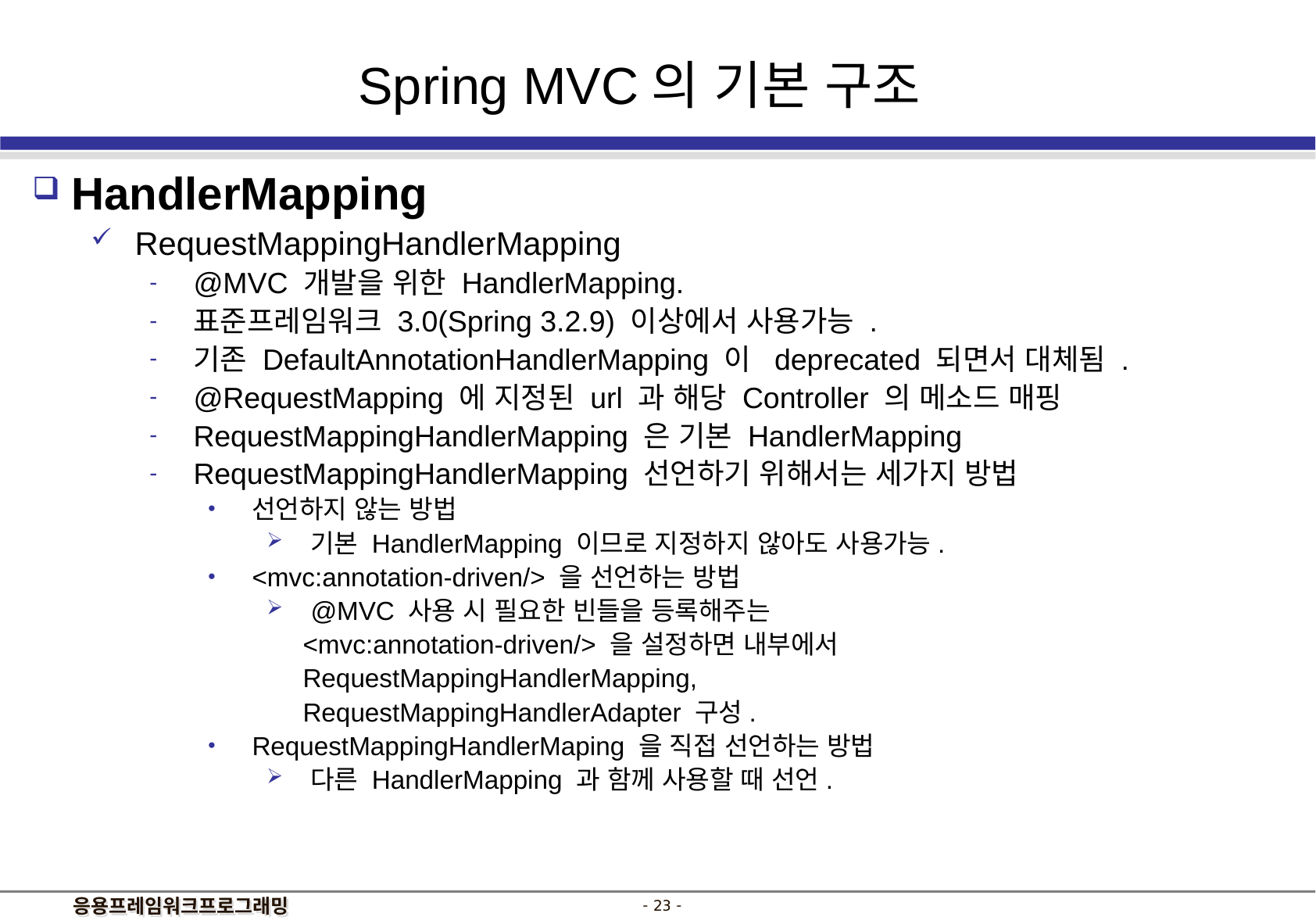

Spring MVC의 기본 구조
 HandlerMapping
RequestMappingHandlerMapping
@MVC 개발을 위한 HandlerMapping.
표준프레임워크 3.0(Spring 3.2.9) 이상에서 사용가능 .
기존 DefaultAnnotationHandlerMapping 이  deprecated 되면서 대체됨 .
@RequestMapping 에 지정된 url 과 해당 Controller 의 메소드 매핑
RequestMappingHandlerMapping 은 기본 HandlerMapping
RequestMappingHandlerMapping 선언하기 위해서는 세가지 방법
선언하지 않는 방법
기본 HandlerMapping 이므로 지정하지 않아도 사용가능.
<mvc:annotation-driven/> 을 선언하는 방법
@MVC 사용 시 필요한 빈들을 등록해주는
     <mvc:annotation-driven/> 을 설정하면 내부에서
     RequestMappingHandlerMapping,
     RequestMappingHandlerAdapter 구성.
RequestMappingHandlerMaping 을 직접 선언하는 방법
다른 HandlerMapping 과 함께 사용할 때 선언.

- 23 -